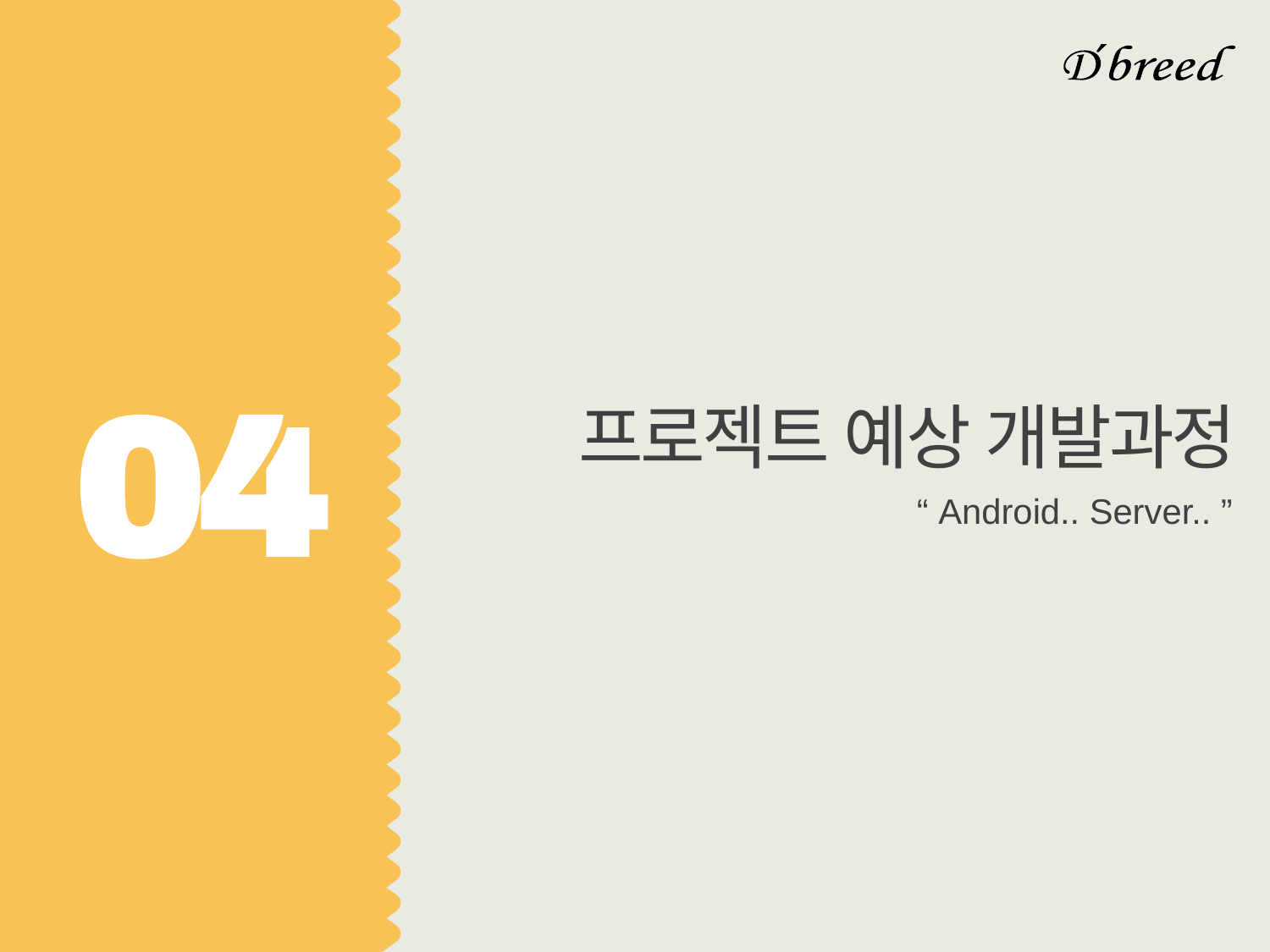

04
프로젝트 예상 개발과정
“ Android.. Server.. ”